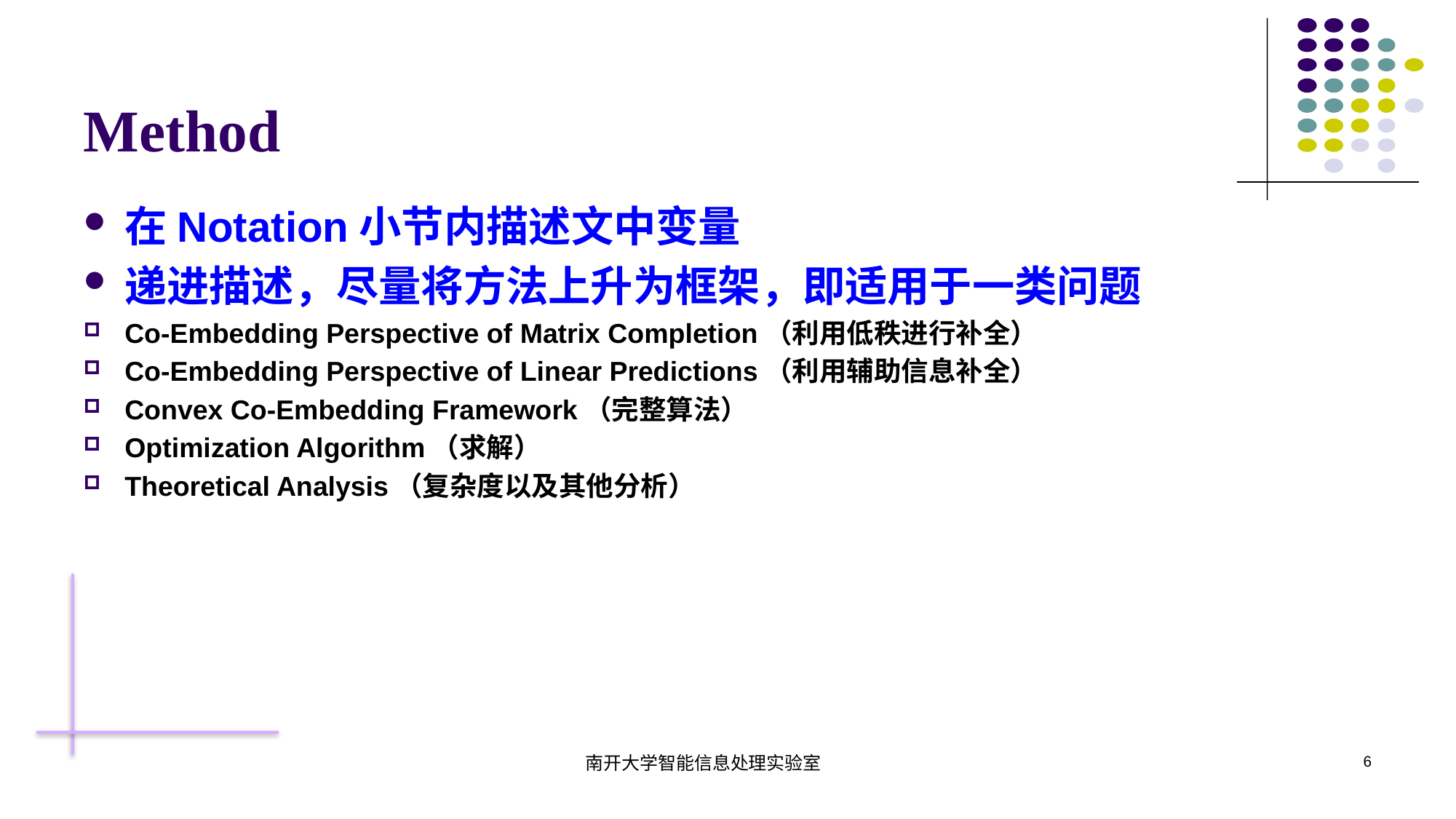

# Method
在Notation小节内描述文中变量
递进描述，尽量将方法上升为框架，即适用于一类问题
Co-Embedding Perspective of Matrix Completion（利用低秩进行补全）
Co-Embedding Perspective of Linear Predictions（利用辅助信息补全）
Convex Co-Embedding Framework（完整算法）
Optimization Algorithm（求解）
Theoretical Analysis（复杂度以及其他分析）
南开大学智能信息处理实验室
6